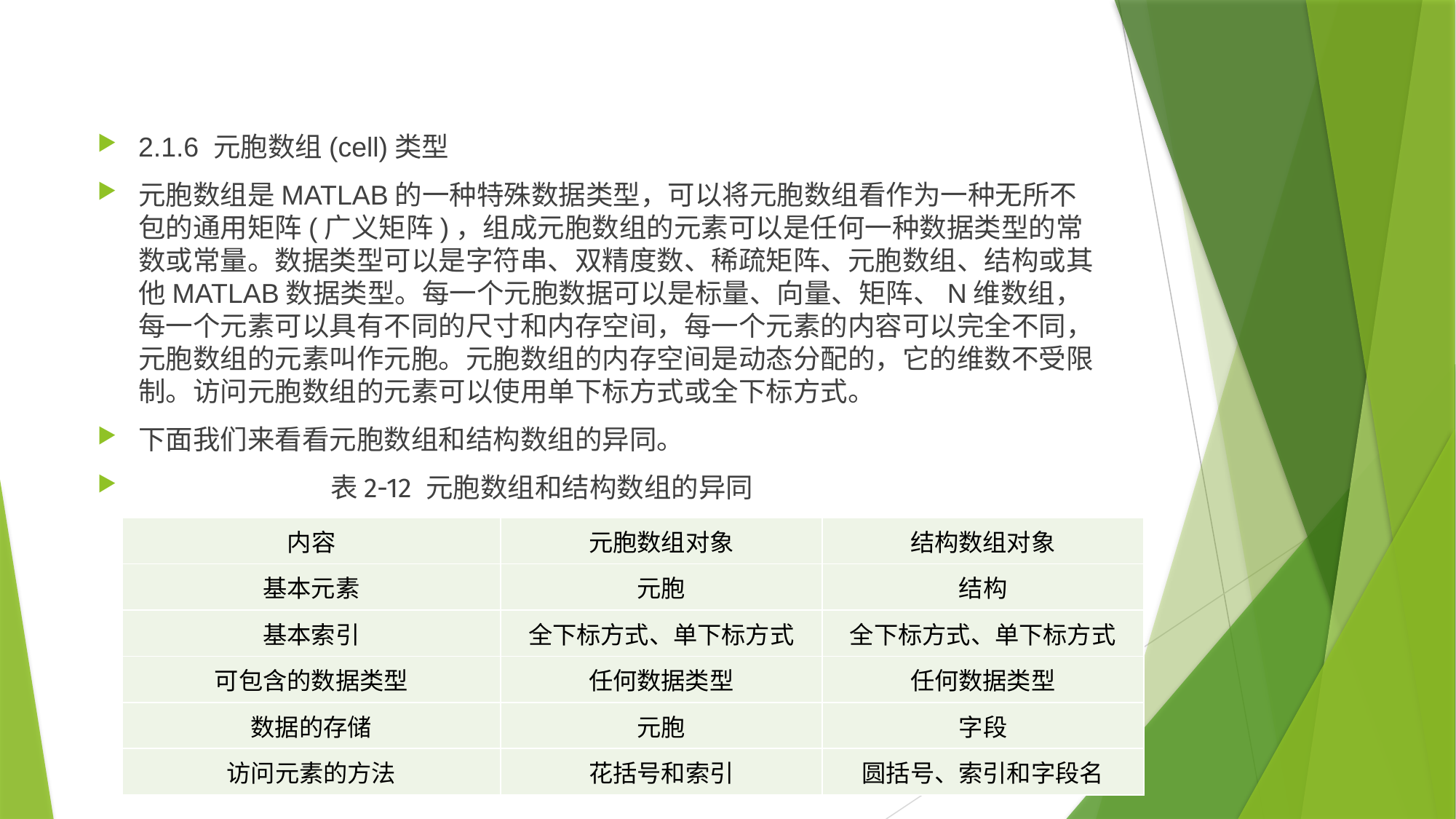

2.1.6 元胞数组(cell)类型
元胞数组是MATLAB的一种特殊数据类型，可以将元胞数组看作为一种无所不包的通用矩阵(广义矩阵)，组成元胞数组的元素可以是任何一种数据类型的常数或常量。数据类型可以是字符串、双精度数、稀疏矩阵、元胞数组、结构或其他MATLAB数据类型。每一个元胞数据可以是标量、向量、矩阵、N维数组，每一个元素可以具有不同的尺寸和内存空间，每一个元素的内容可以完全不同，元胞数组的元素叫作元胞。元胞数组的内存空间是动态分配的，它的维数不受限制。访问元胞数组的元素可以使用单下标方式或全下标方式。
下面我们来看看元胞数组和结构数组的异同。
                              表2-12 元胞数组和结构数组的异同

| 内容 | 元胞数组对象 | 结构数组对象 |
| --- | --- | --- |
| 基本元素 | 元胞 | 结构 |
| 基本索引 | 全下标方式、单下标方式 | 全下标方式、单下标方式 |
| 可包含的数据类型 | 任何数据类型 | 任何数据类型 |
| 数据的存储 | 元胞 | 字段 |
| 访问元素的方法 | 花括号和索引 | 圆括号、索引和字段名 |